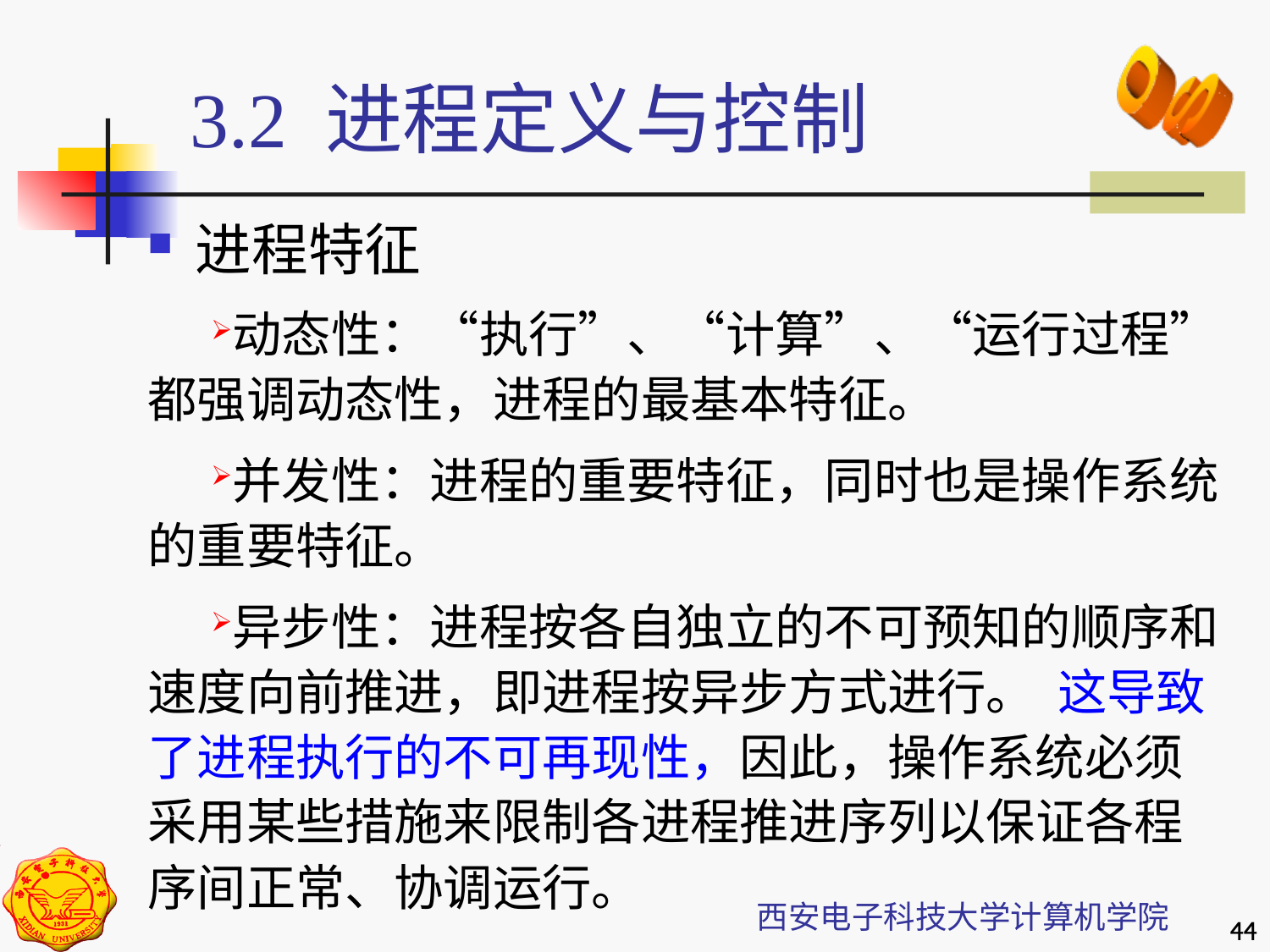

3.2 进程定义与控制
进程特征
动态性：“执行”、“计算”、“运行过程”都强调动态性，进程的最基本特征。
并发性：进程的重要特征，同时也是操作系统的重要特征。
异步性：进程按各自独立的不可预知的顺序和速度向前推进，即进程按异步方式进行。  这导致了进程执行的不可再现性，因此，操作系统必须采用某些措施来限制各进程推进序列以保证各程序间正常、协调运行。
44